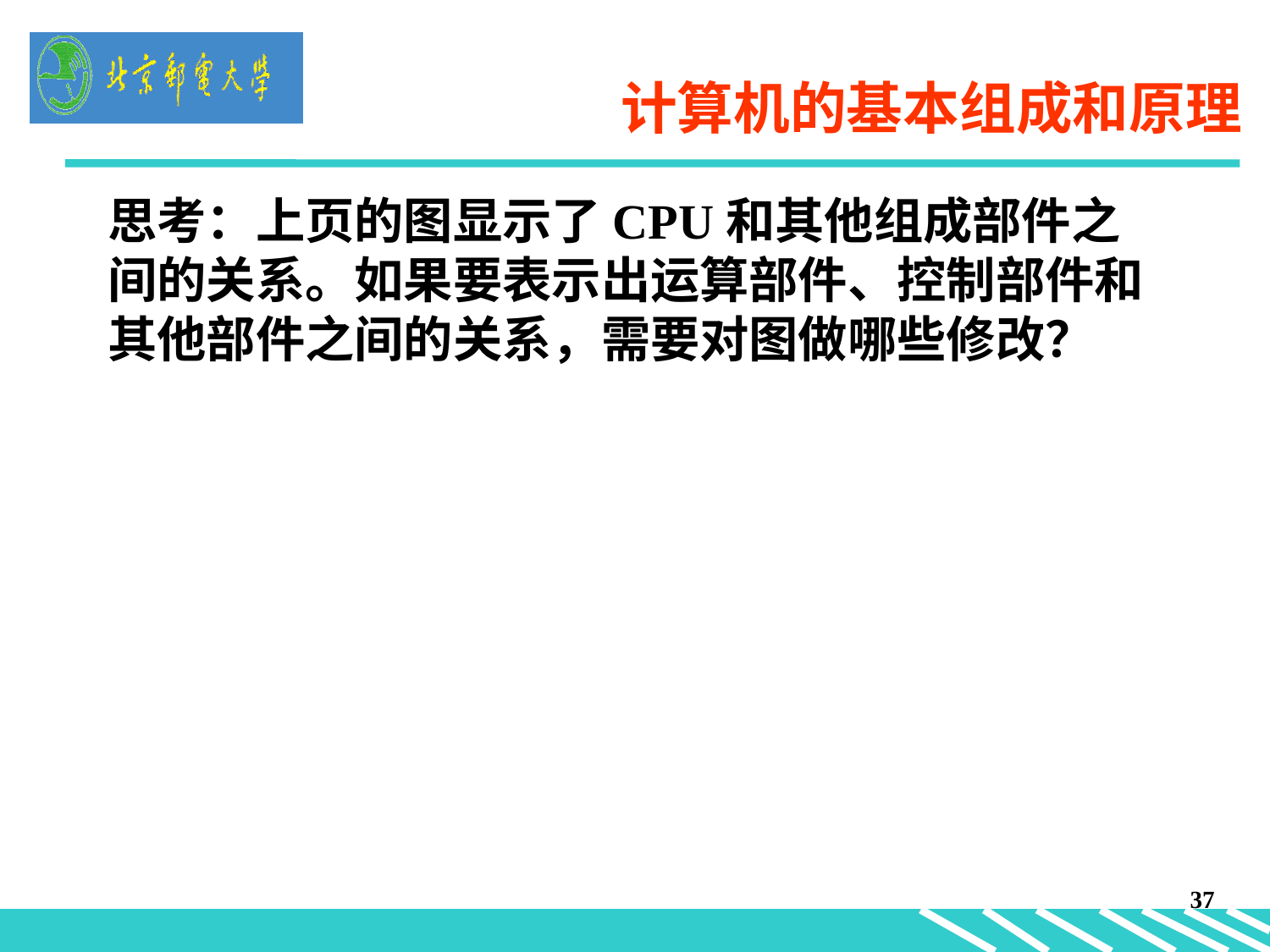

计算机的基本组成和原理
思考：上页的图显示了CPU和其他组成部件之间的关系。如果要表示出运算部件、控制部件和其他部件之间的关系，需要对图做哪些修改？
37